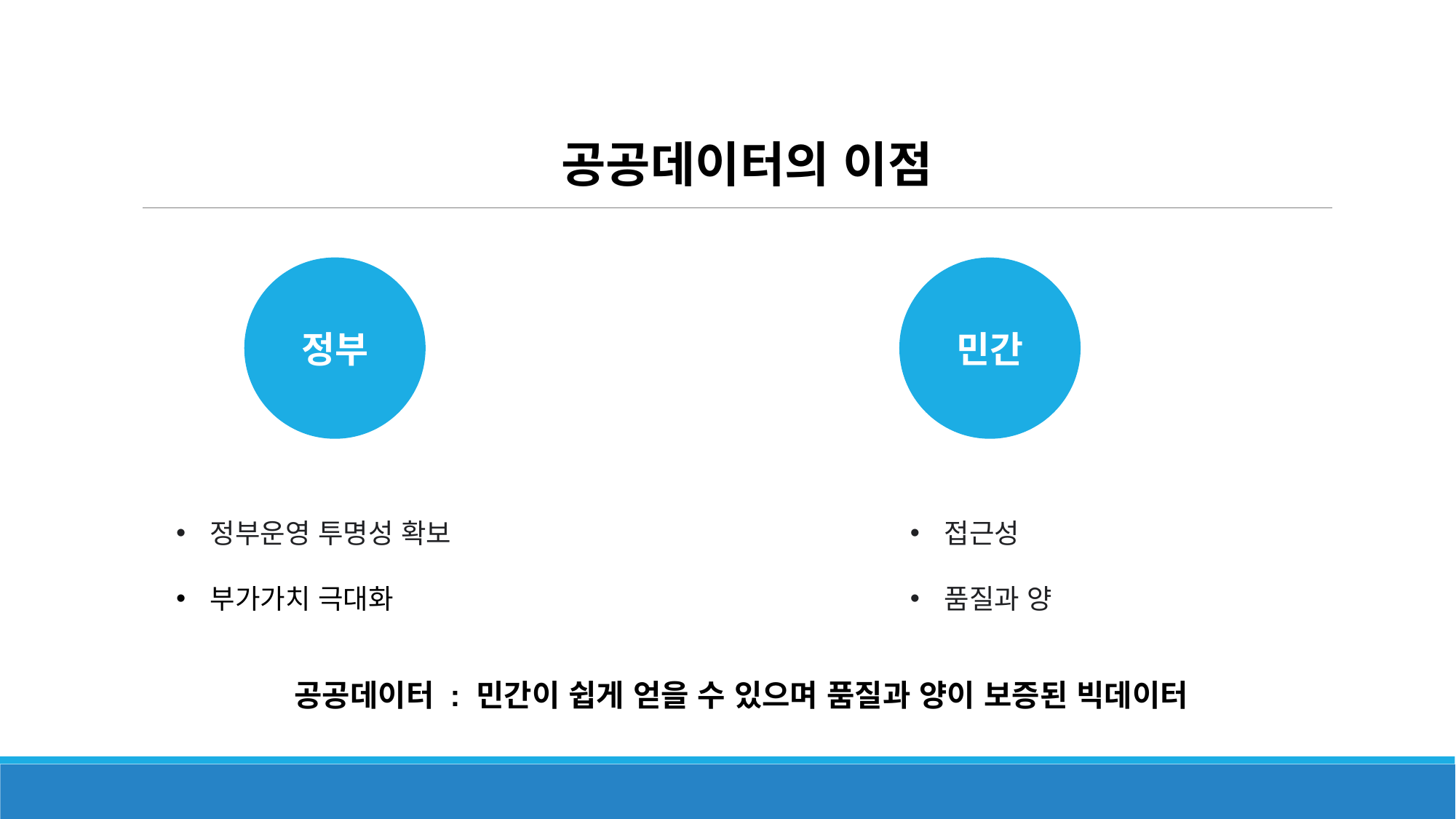

공공데이터의 이점
정부
민간
정부운영 투명성 확보
부가가치 극대화
접근성
품질과 양

공공데이터 : 민간이 쉽게 얻을 수 있으며 품질과 양이 보증된 빅데이터